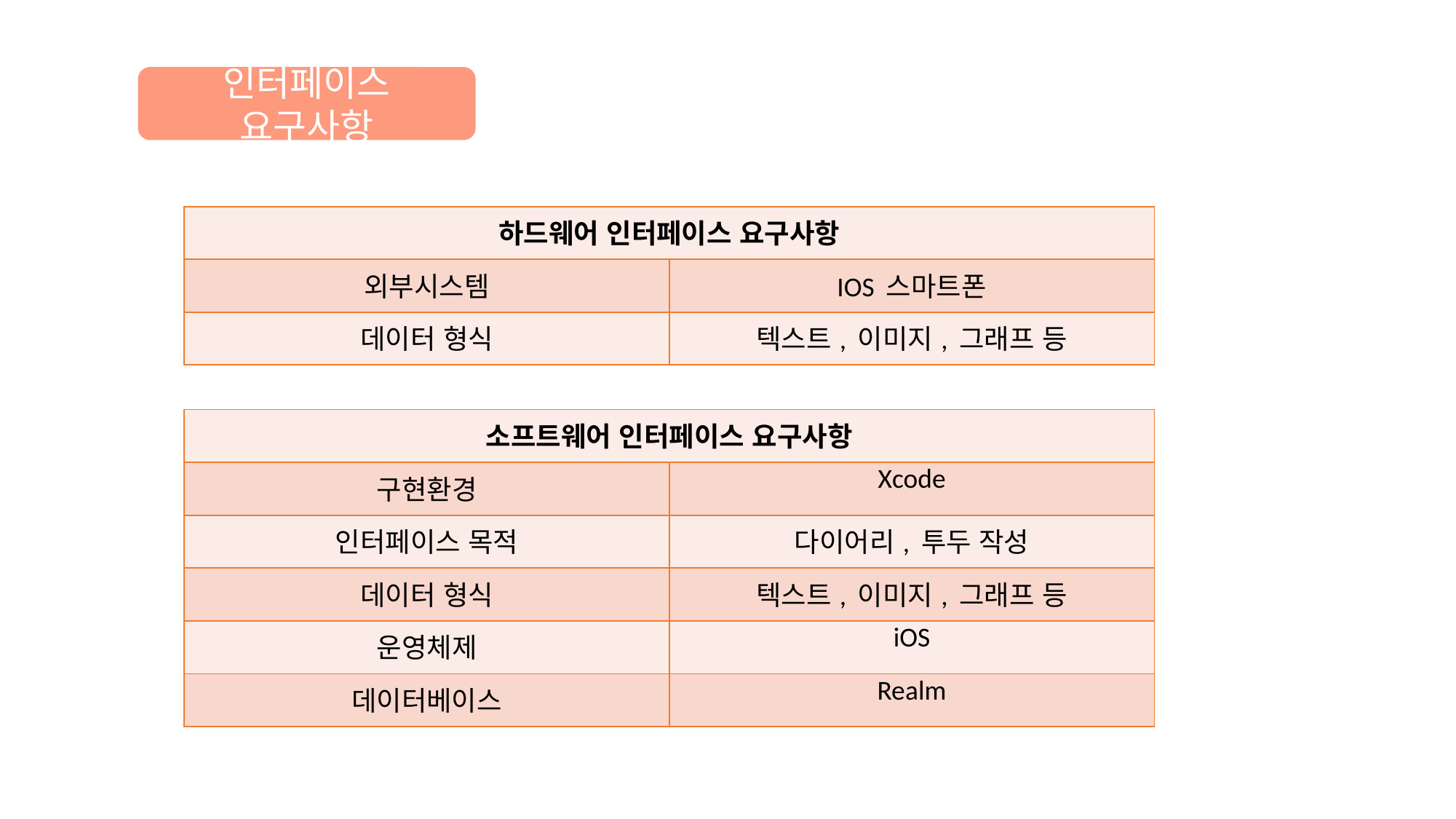

인터페이스 요구사항
| 하드웨어 인터페이스 요구사항 |  |
| --- | --- |
| 외부시스템 | IOS 스마트폰 |
| 데이터 형식 | 텍스트, 이미지, 그래프 등 |
| 소프트웨어 인터페이스 요구사항 |  |
| --- | --- |
| 구현환경 | Xcode |
| 인터페이스 목적 | 다이어리, 투두 작성 |
| 데이터 형식 | 텍스트, 이미지, 그래프 등 |
| 운영체제 | iOS |
| 데이터베이스 | Realm |